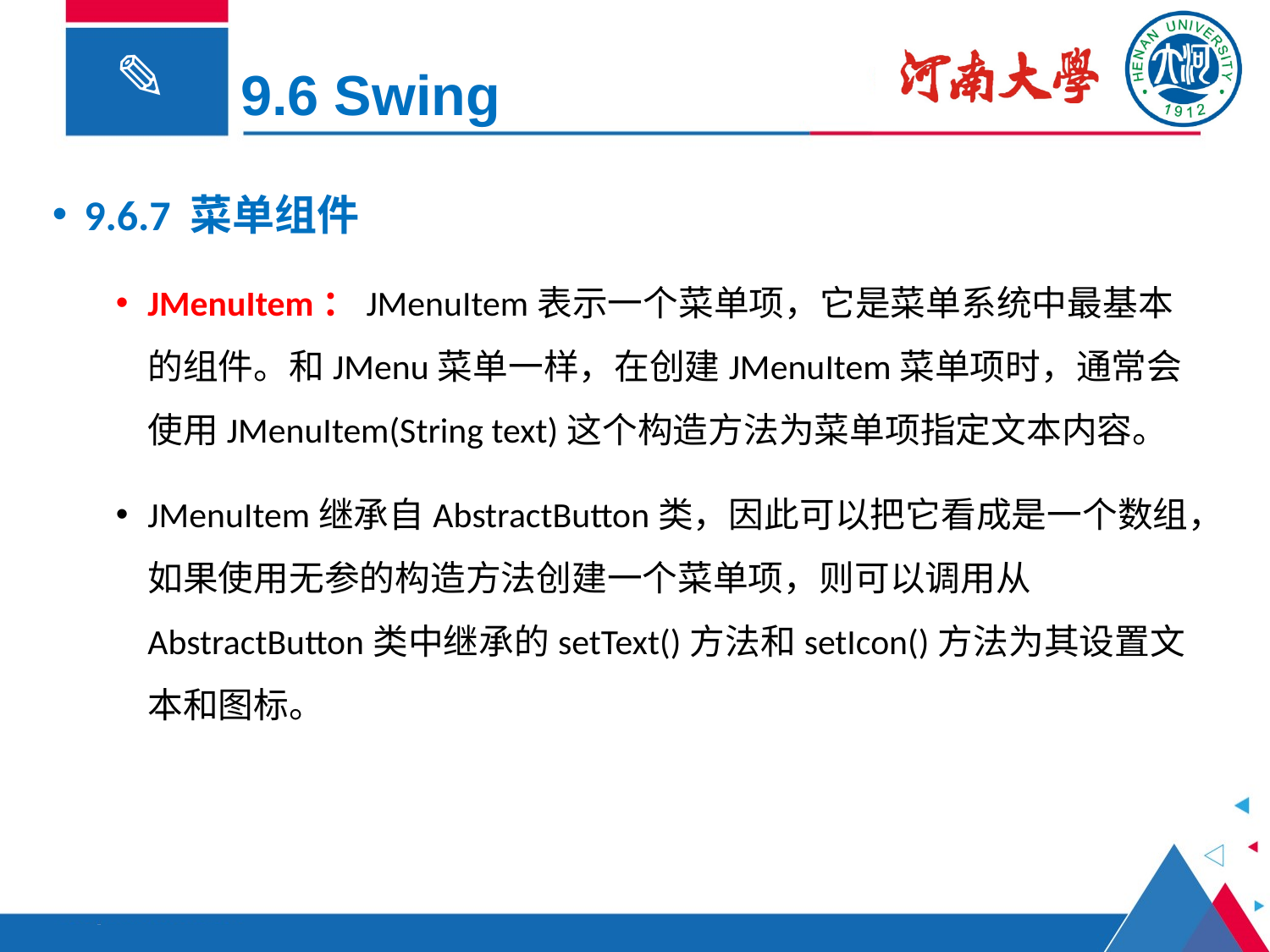

9.6 Swing
9.6.7 菜单组件
JMenuItem：JMenuItem表示一个菜单项，它是菜单系统中最基本的组件。和JMenu菜单一样，在创建JMenuItem菜单项时，通常会使用JMenuItem(String text)这个构造方法为菜单项指定文本内容。
JMenuItem继承自AbstractButton类，因此可以把它看成是一个数组，如果使用无参的构造方法创建一个菜单项，则可以调用从AbstractButton类中继承的setText()方法和setIcon()方法为其设置文本和图标。